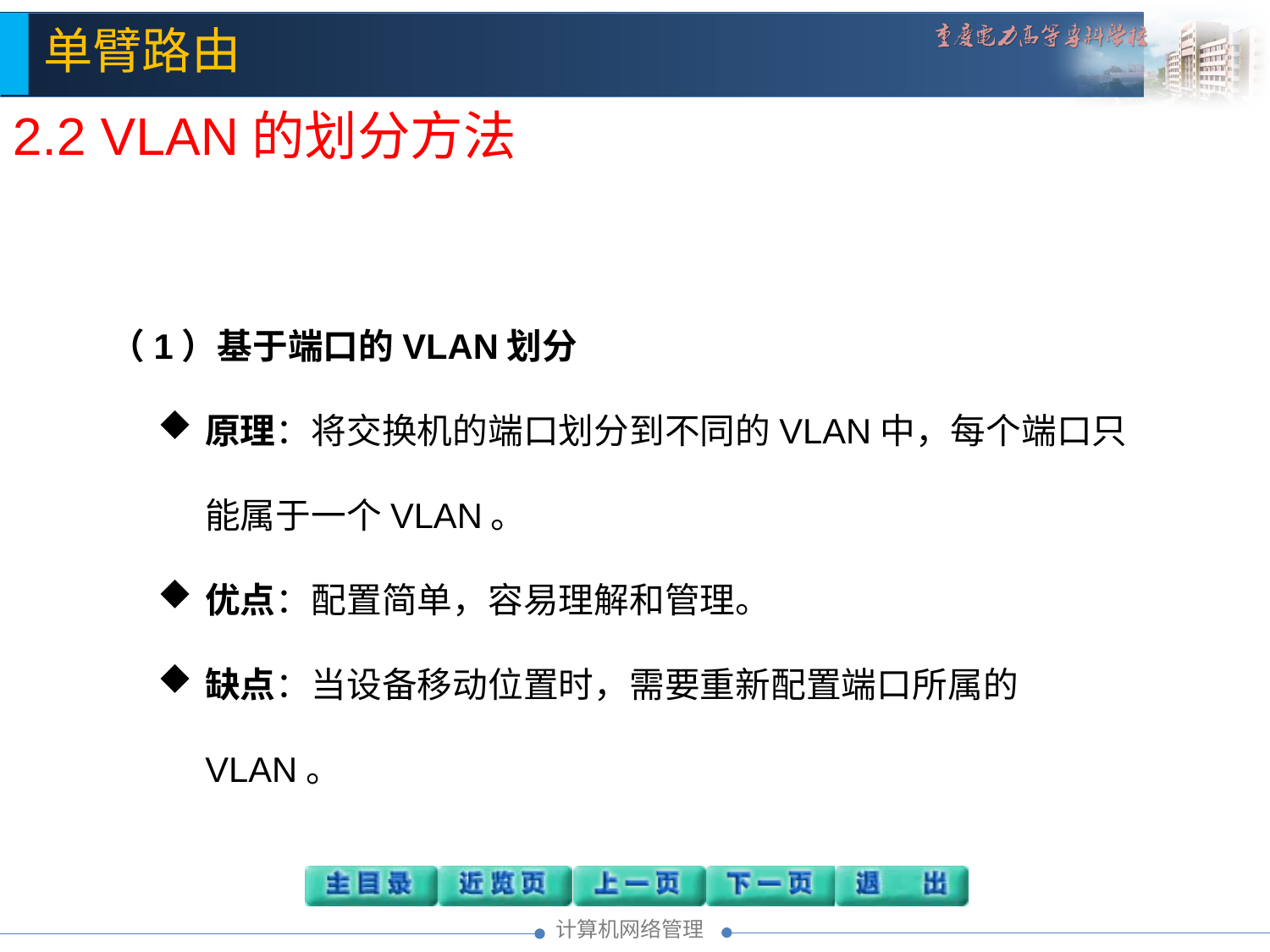

2.2 VLAN的划分方法
（1）基于端口的VLAN划分
原理：将交换机的端口划分到不同的VLAN中，每个端口只能属于一个VLAN。
优点：配置简单，容易理解和管理。
缺点：当设备移动位置时，需要重新配置端口所属的VLAN。